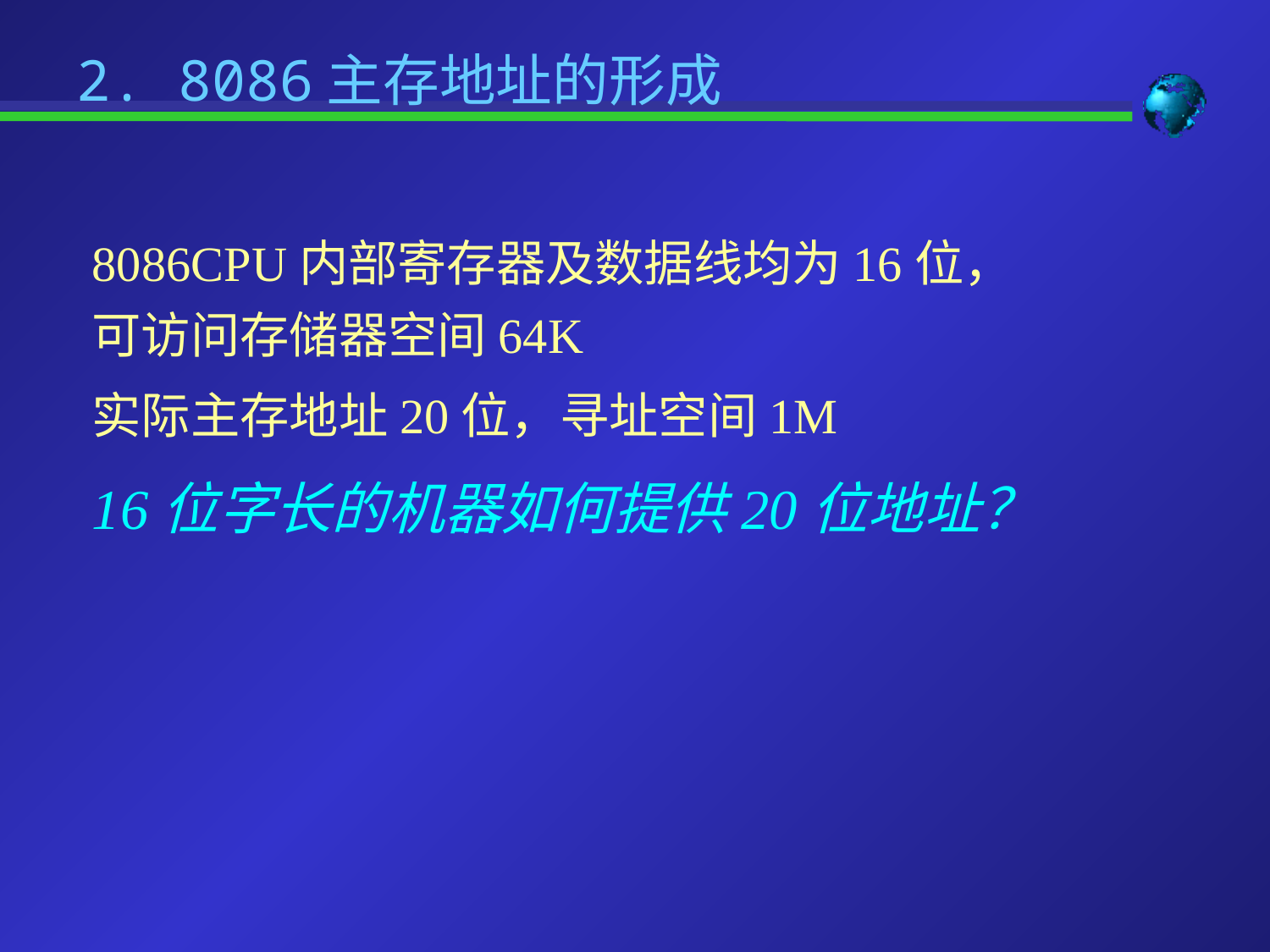

# 2. 8086主存地址的形成
8086CPU内部寄存器及数据线均为16位，
可访问存储器空间64K
实际主存地址20位，寻址空间1M
16位字长的机器如何提供20位地址？
11